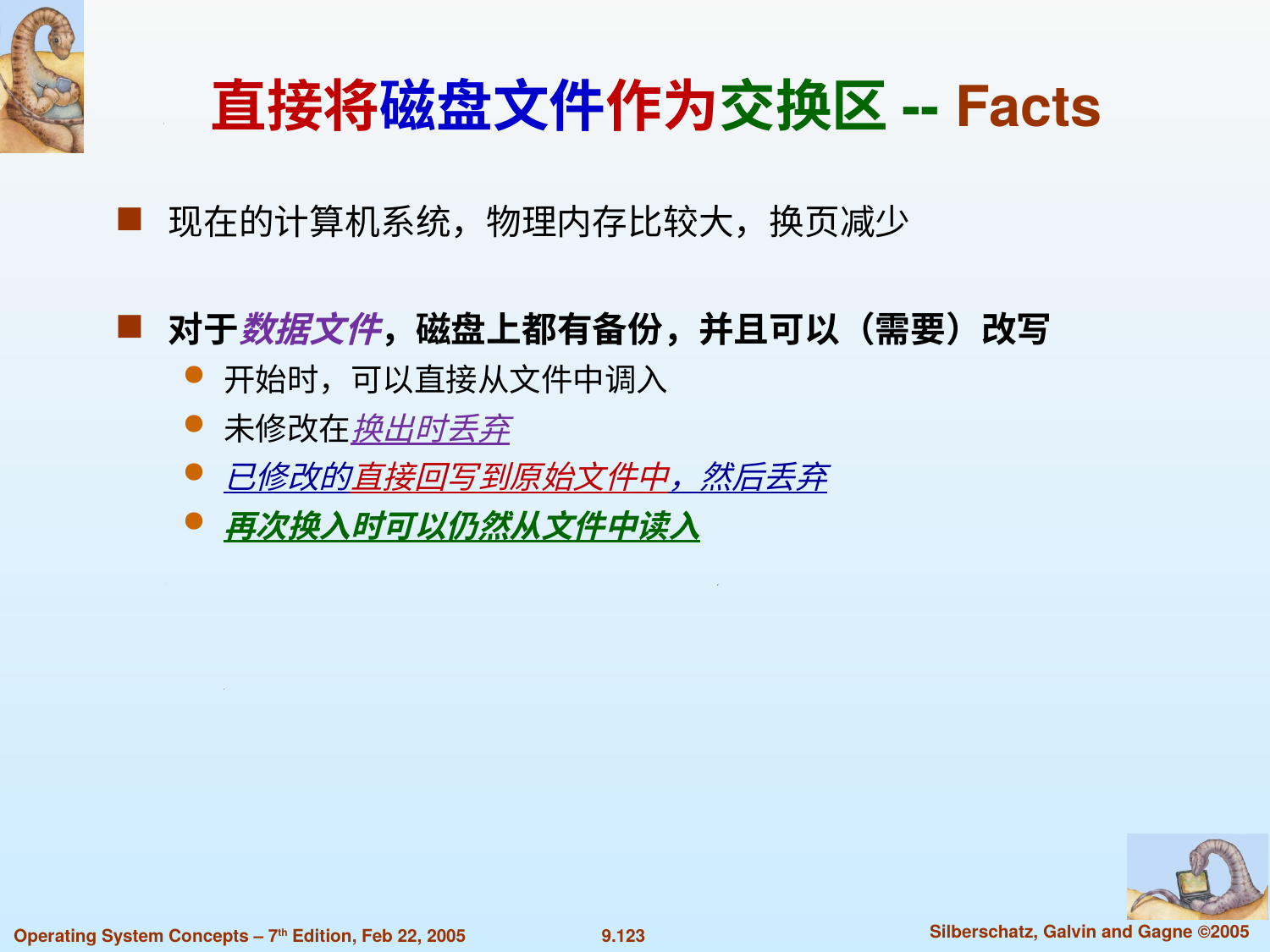

直接将磁盘文件作为交换区-- Facts
现在的计算机系统，物理内存比较大，换页减少

对于数据文件，磁盘上都有备份，并且可以（需要）改写
开始时，可以直接从文件中调入
未修改在换出时丢弃
已修改的直接回写到原始文件中，然后丢弃
再次换入时可以仍然从文件中读入